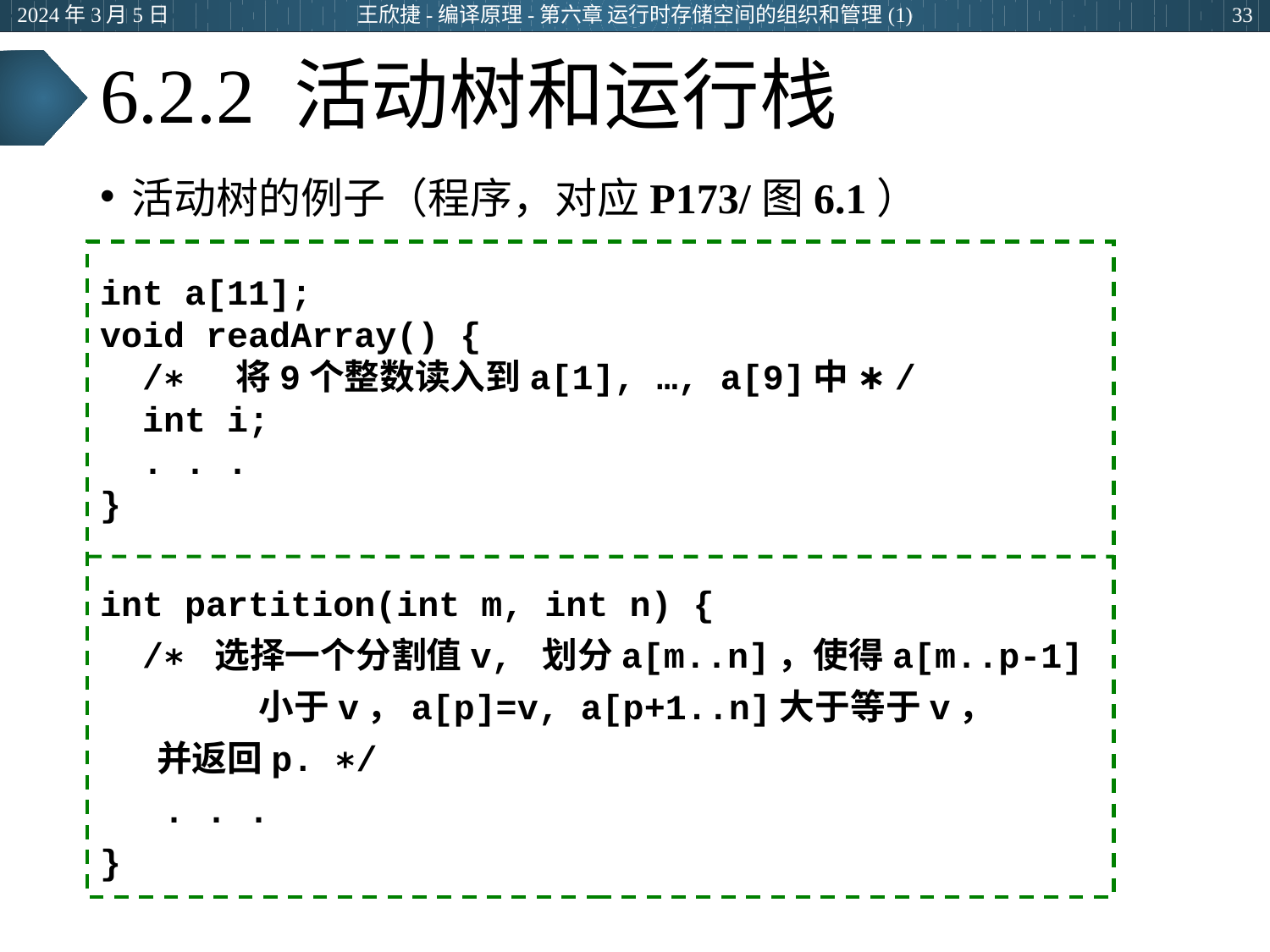

2024年3月5日
王欣捷-编译原理-第六章 运行时存储空间的组织和管理(1)
33
# 6.2.2 活动树和运行栈
活动树的例子（程序，对应P173/图6.1）

int a[11];
void readArray() {
  /∗  将9个整数读入到a[1], …, a[9]中 ∗/
  int i;
  . . .
}

int partition(int m, int n) {
  /∗ 选择一个分割值v, 划分a[m..n]，使得a[m..p-1]
		小于v，a[p]=v, a[p+1..n]大于等于v，
      并返回p. ∗/
   . . .
}